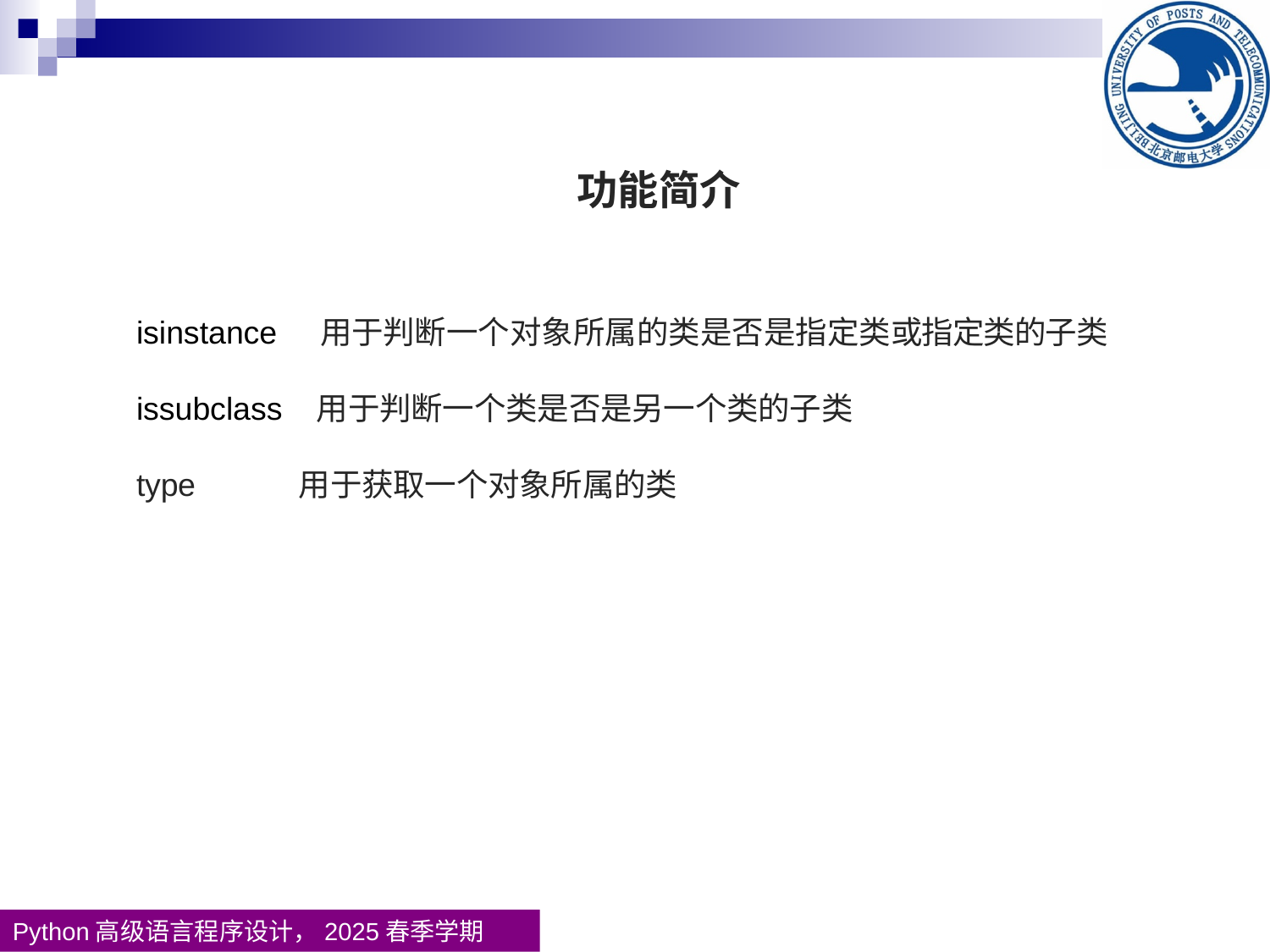

功能简介
isinstance    用于判断一个对象所属的类是否是指定类或指定类的子类

issubclass   用于判断一个类是否是另一个类的子类

type           用于获取一个对象所属的类